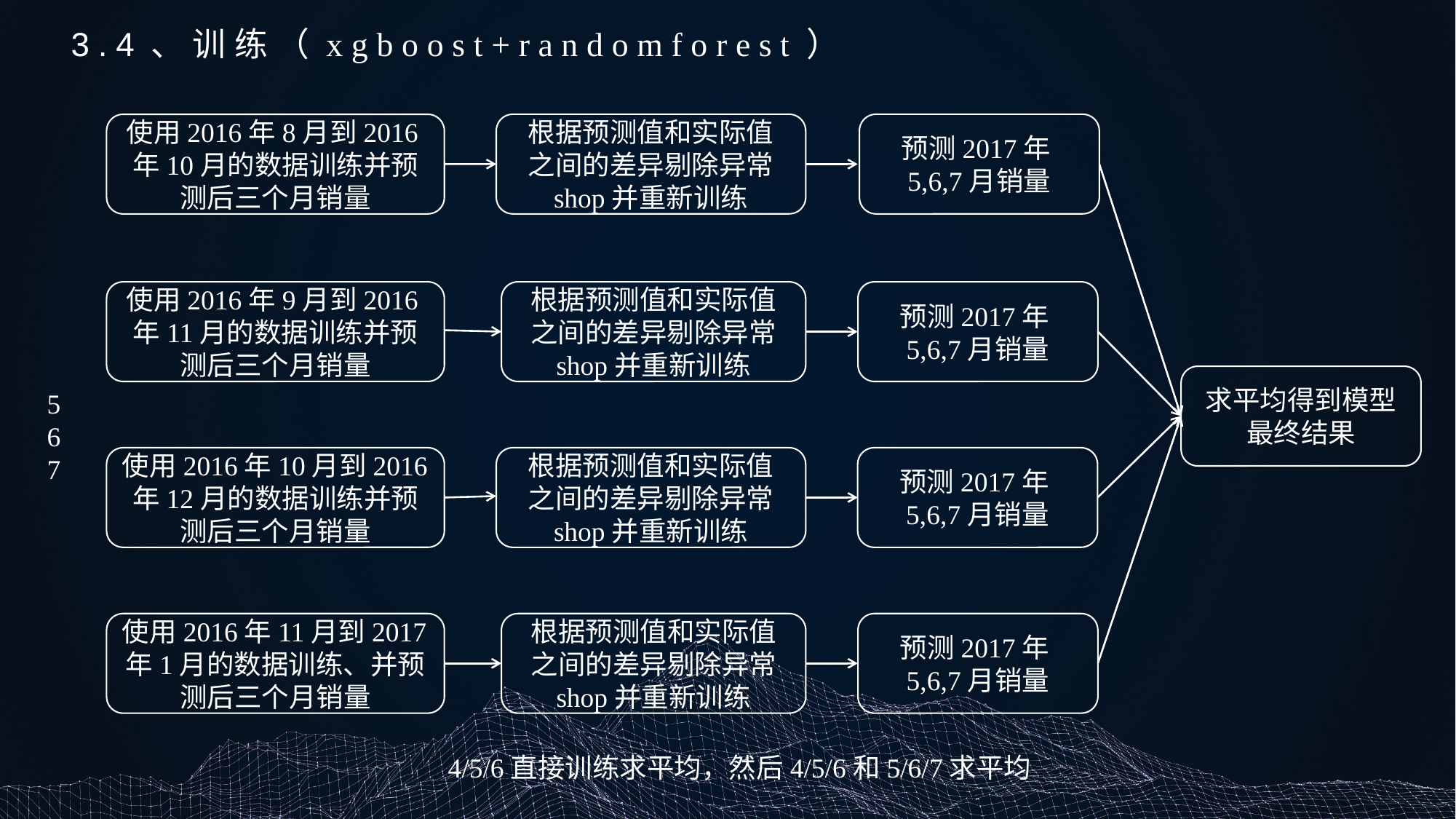

3.4、训练（xgboost+randomforest）

根据预测值和实际值
之间的差异剔除异常
shop并重新训练
预测2017年5,6,7月销量
使用2016年8月到2016年10月的数据训练并预测后三个月销量
使用2016年9月到2016年11月的数据训练并预测后三个月销量
根据预测值和实际值
之间的差异剔除异常
shop并重新训练
预测2017年5,6,7月销量
求平均得到模型最终结果
567
根据预测值和实际值
之间的差异剔除异常
shop并重新训练
预测2017年5,6,7月销量
使用2016年10月到2016年12月的数据训练并预测后三个月销量
根据预测值和实际值
之间的差异剔除异常
shop并重新训练
预测2017年5,6,7月销量
使用2016年11月到2017年1月的数据训练、并预测后三个月销量
4/5/6直接训练求平均，然后4/5/6和5/6/7求平均